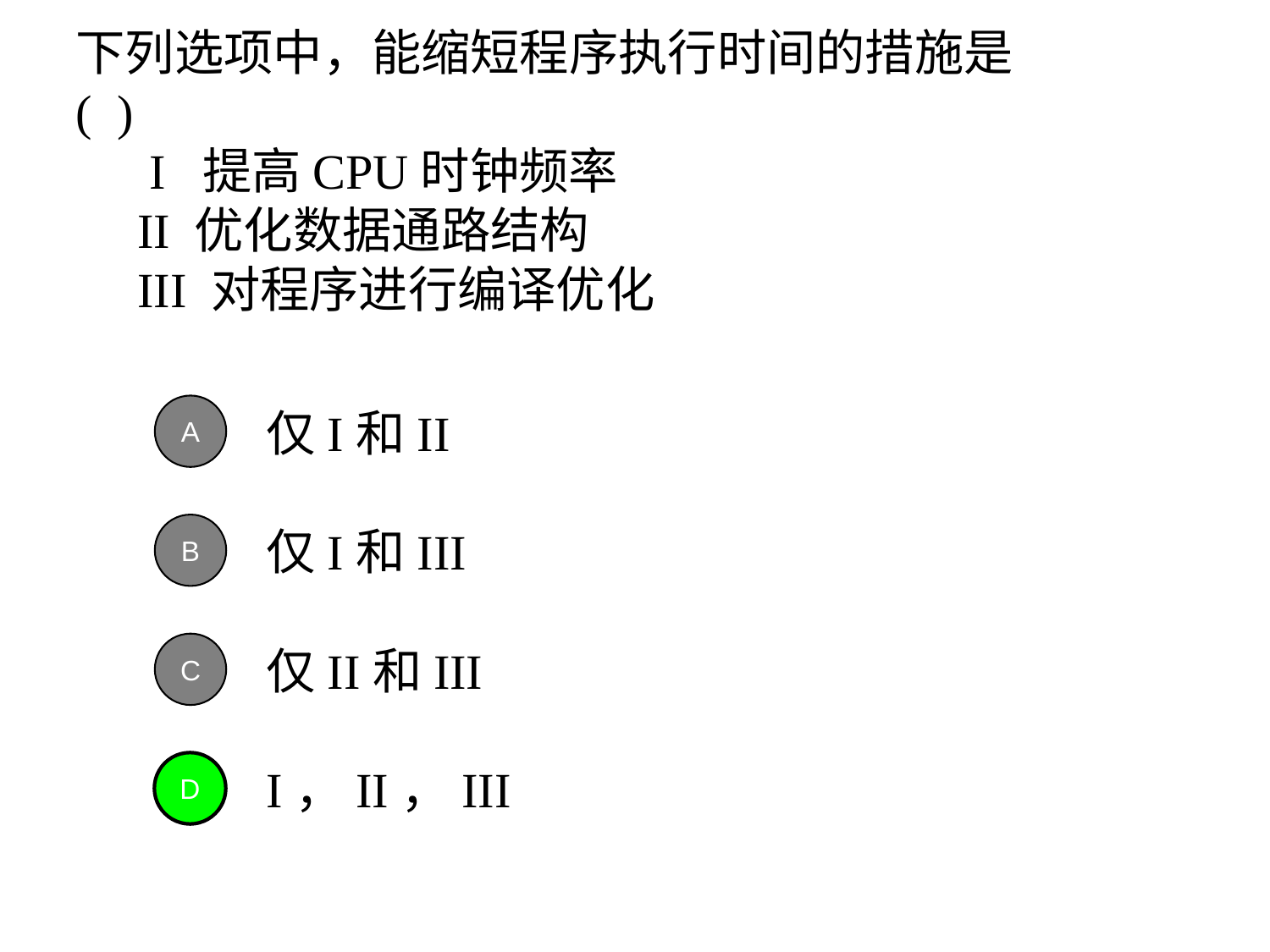

下列选项中，能缩短程序执行时间的措施是(  )
      I  提高CPU时钟频率
     II 优化数据通路结构
     III 对程序进行编译优化

仅I和II
A
仅I和III
B
仅II和III
C
I，II，III
D
D